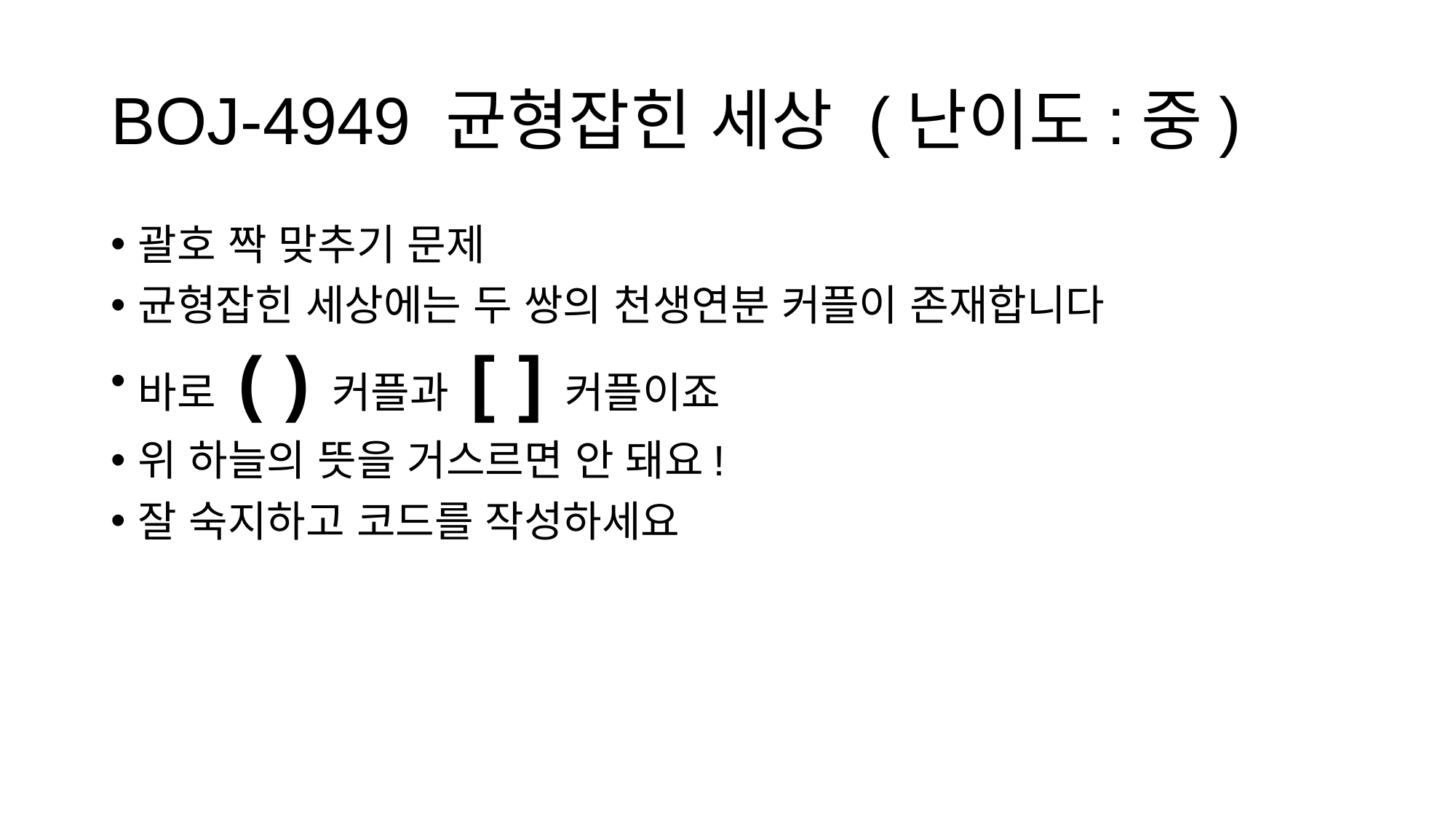

# BOJ-4949 균형잡힌 세상 (난이도:중)
괄호 짝 맞추기 문제
균형잡힌 세상에는 두 쌍의 천생연분 커플이 존재합니다
바로 (  ) 커플과 [  ] 커플이죠
위 하늘의 뜻을 거스르면 안 돼요!
잘 숙지하고 코드를 작성하세요